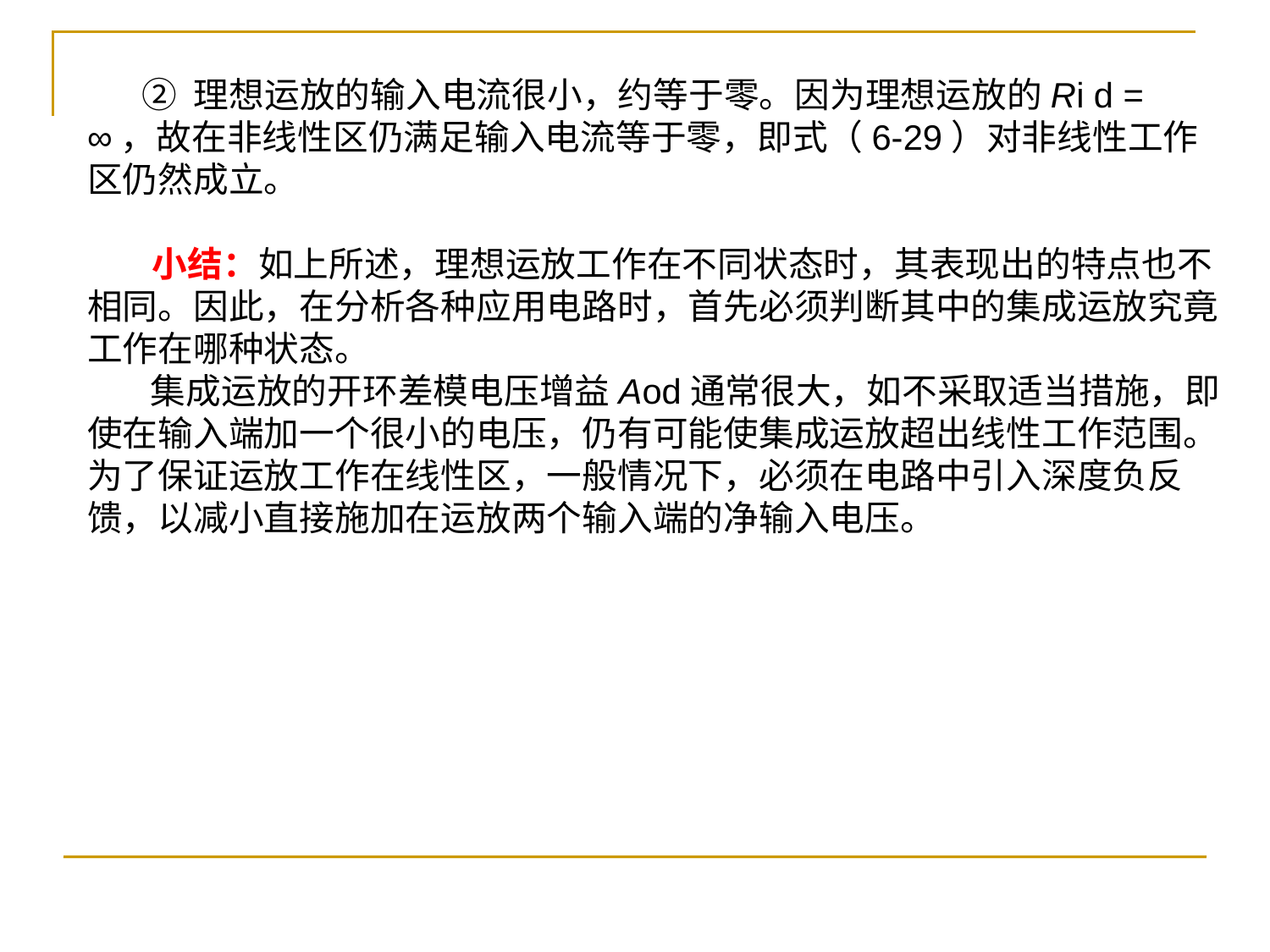

② 理想运放的输入电流很小，约等于零。因为理想运放的Ri d = ∞，故在非线性区仍满足输入电流等于零，即式（6-29）对非线性工作区仍然成立。

       小结：如上所述，理想运放工作在不同状态时，其表现出的特点也不相同。因此，在分析各种应用电路时，首先必须判断其中的集成运放究竟工作在哪种状态。
       集成运放的开环差模电压增益Aod通常很大，如不采取适当措施，即使在输入端加一个很小的电压，仍有可能使集成运放超出线性工作范围。为了保证运放工作在线性区，一般情况下，必须在电路中引入深度负反馈，以减小直接施加在运放两个输入端的净输入电压。